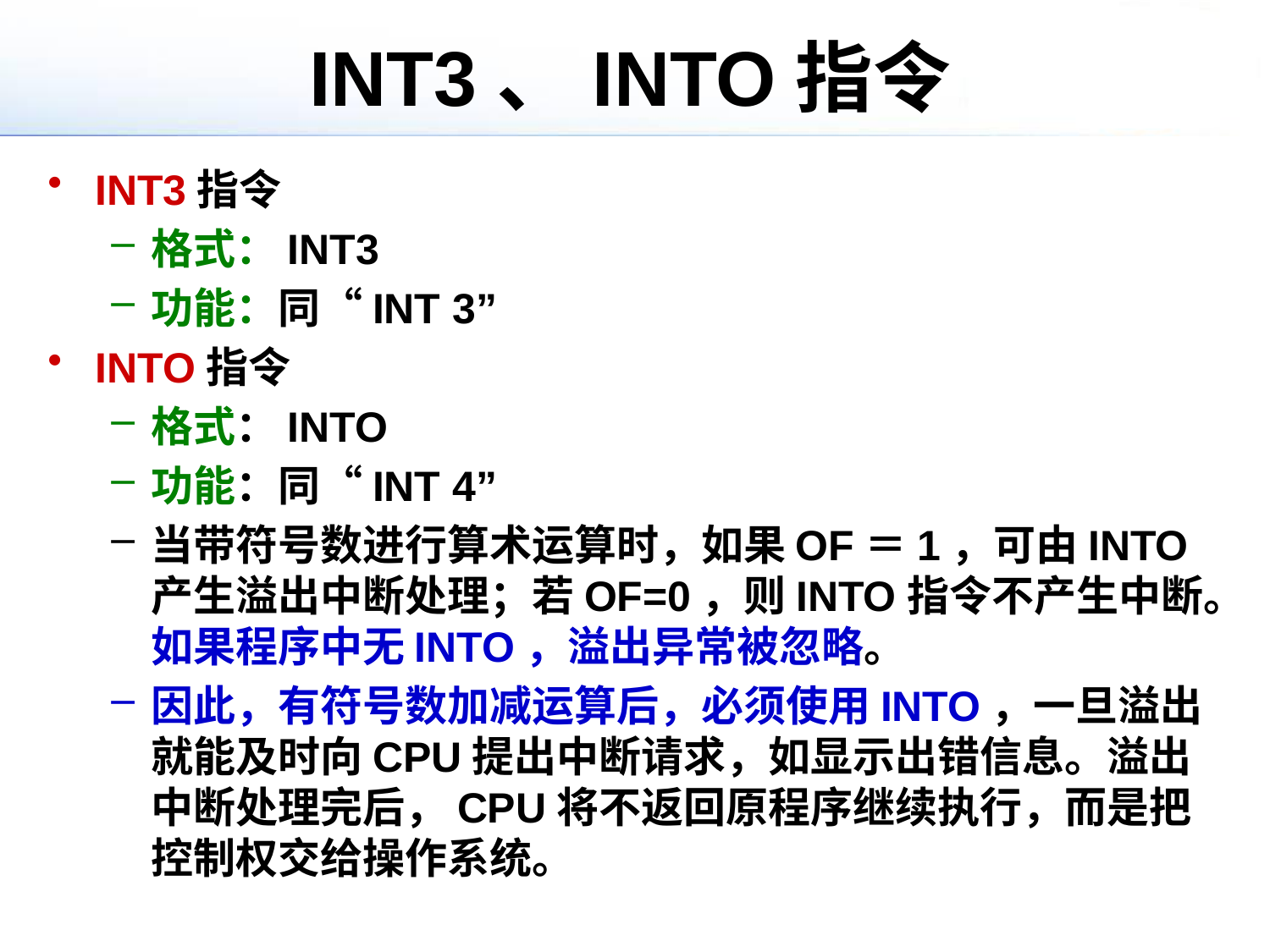

# INT3、INTO指令
INT3指令
格式：INT3
功能：同“INT 3”
INTO指令
格式：INTO
功能：同“INT 4”
当带符号数进行算术运算时，如果OF＝1，可由INTO产生溢出中断处理；若OF=0，则INTO指令不产生中断。如果程序中无INTO，溢出异常被忽略。
因此，有符号数加减运算后，必须使用INTO，一旦溢出就能及时向CPU提出中断请求，如显示出错信息。溢出中断处理完后，CPU将不返回原程序继续执行，而是把控制权交给操作系统。